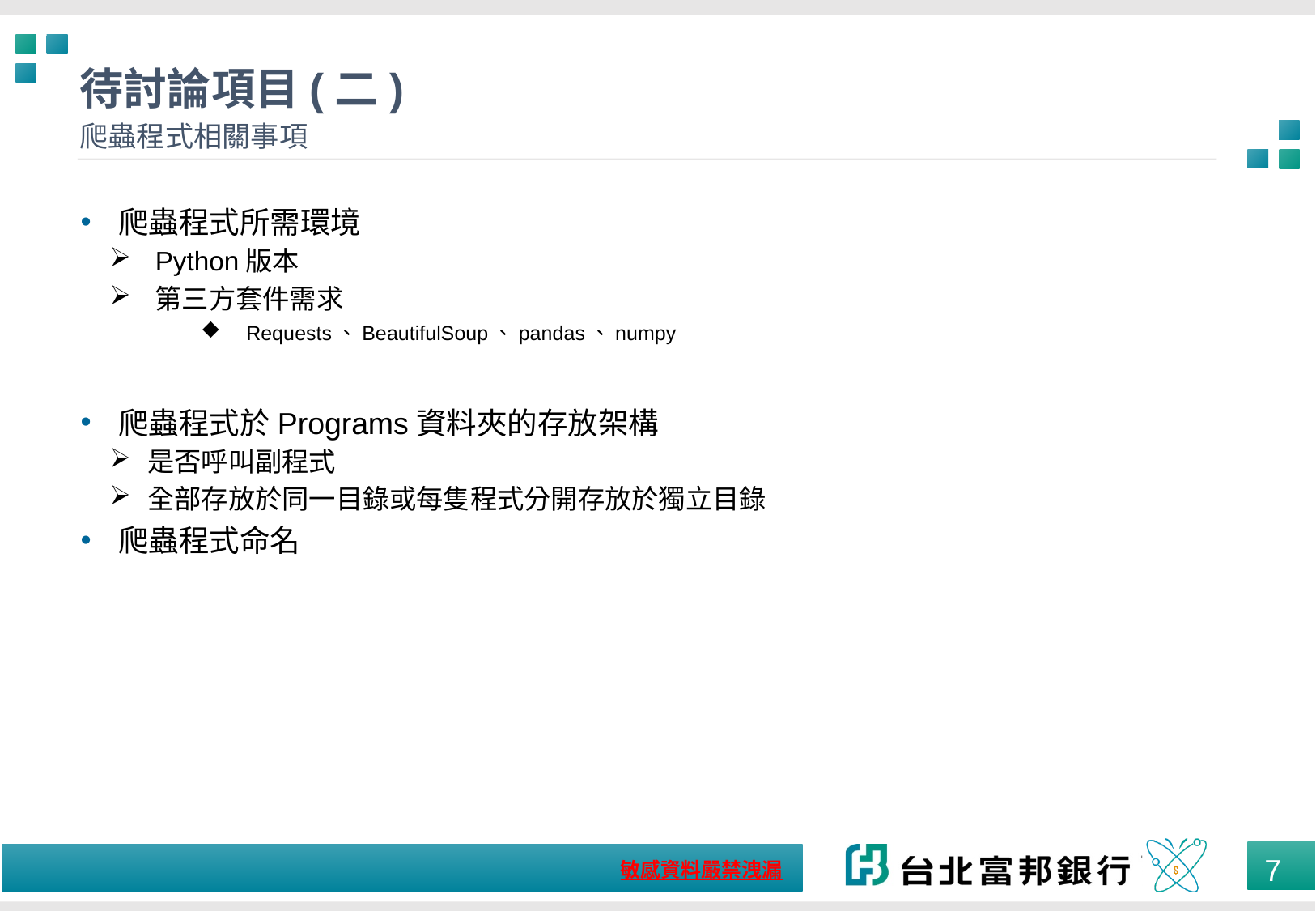

# 待討論項目(二)
爬蟲程式相關事項
爬蟲程式所需環境
Python版本
第三方套件需求
Requests、BeautifulSoup、pandas、numpy

爬蟲程式於Programs資料夾的存放架構
是否呼叫副程式
全部存放於同一目錄或每隻程式分開存放於獨立目錄
爬蟲程式命名